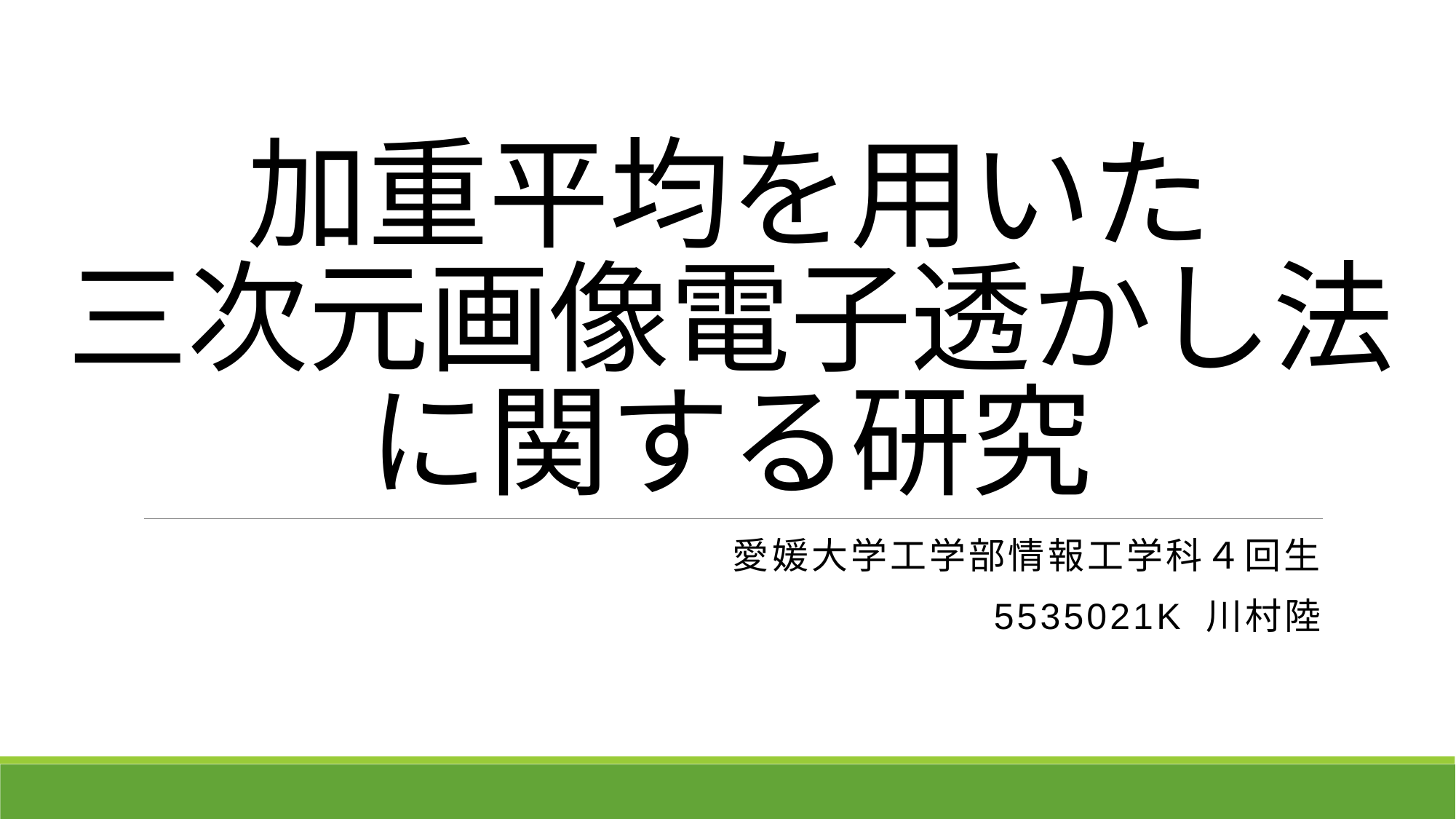

# 加重平均を用いた 三次元画像電子透かし法に関する研究
愛媛大学工学部情報工学科４回生
5535021K 川村陸